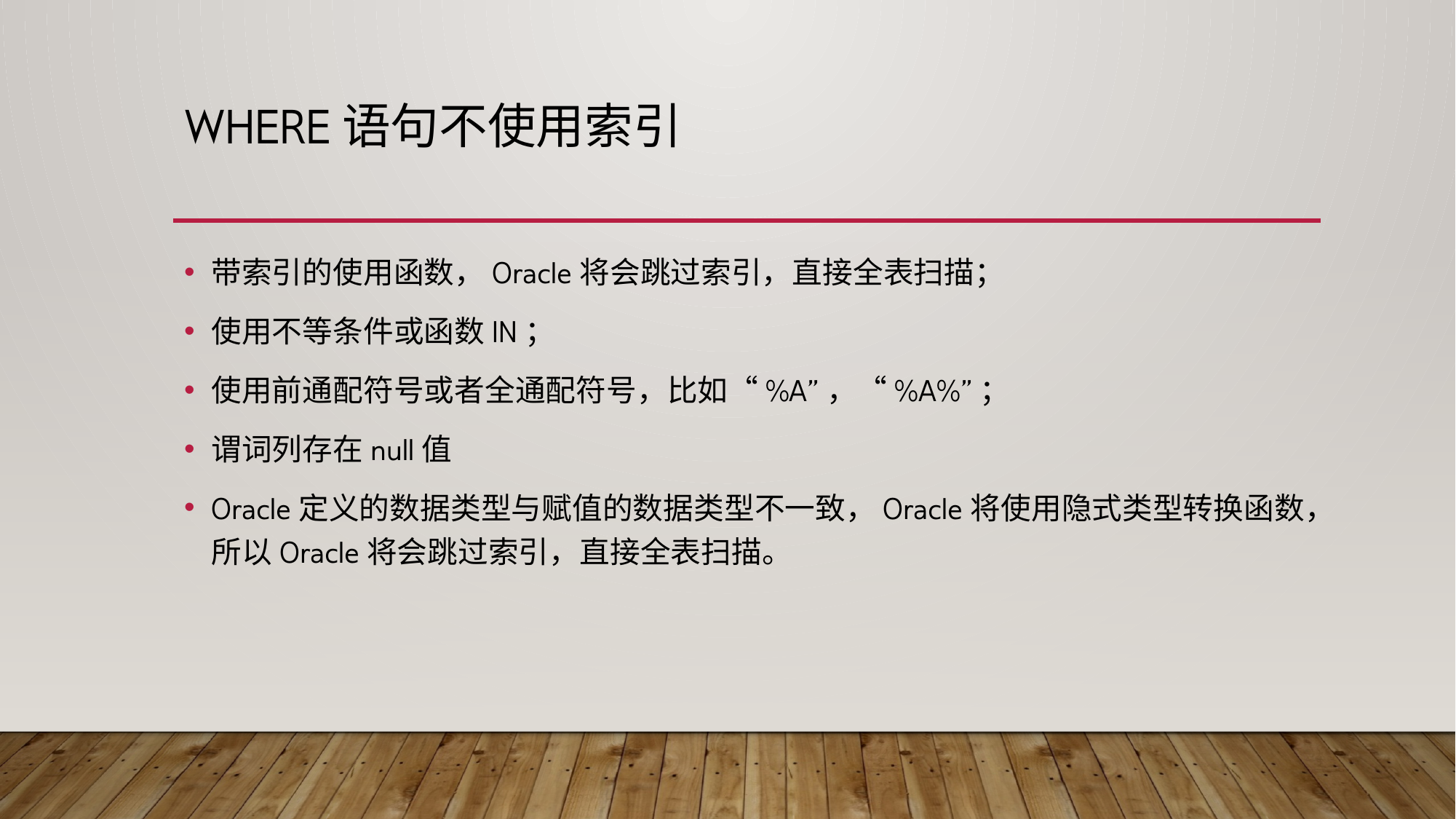

# WHERE语句不使用索引
带索引的使用函数，Oracle将会跳过索引，直接全表扫描；
使用不等条件或函数IN；
使用前通配符号或者全通配符号，比如“%A”，“%A%”；
谓词列存在null值
Oracle定义的数据类型与赋值的数据类型不一致，Oracle将使用隐式类型转换函数，所以Oracle将会跳过索引，直接全表扫描。